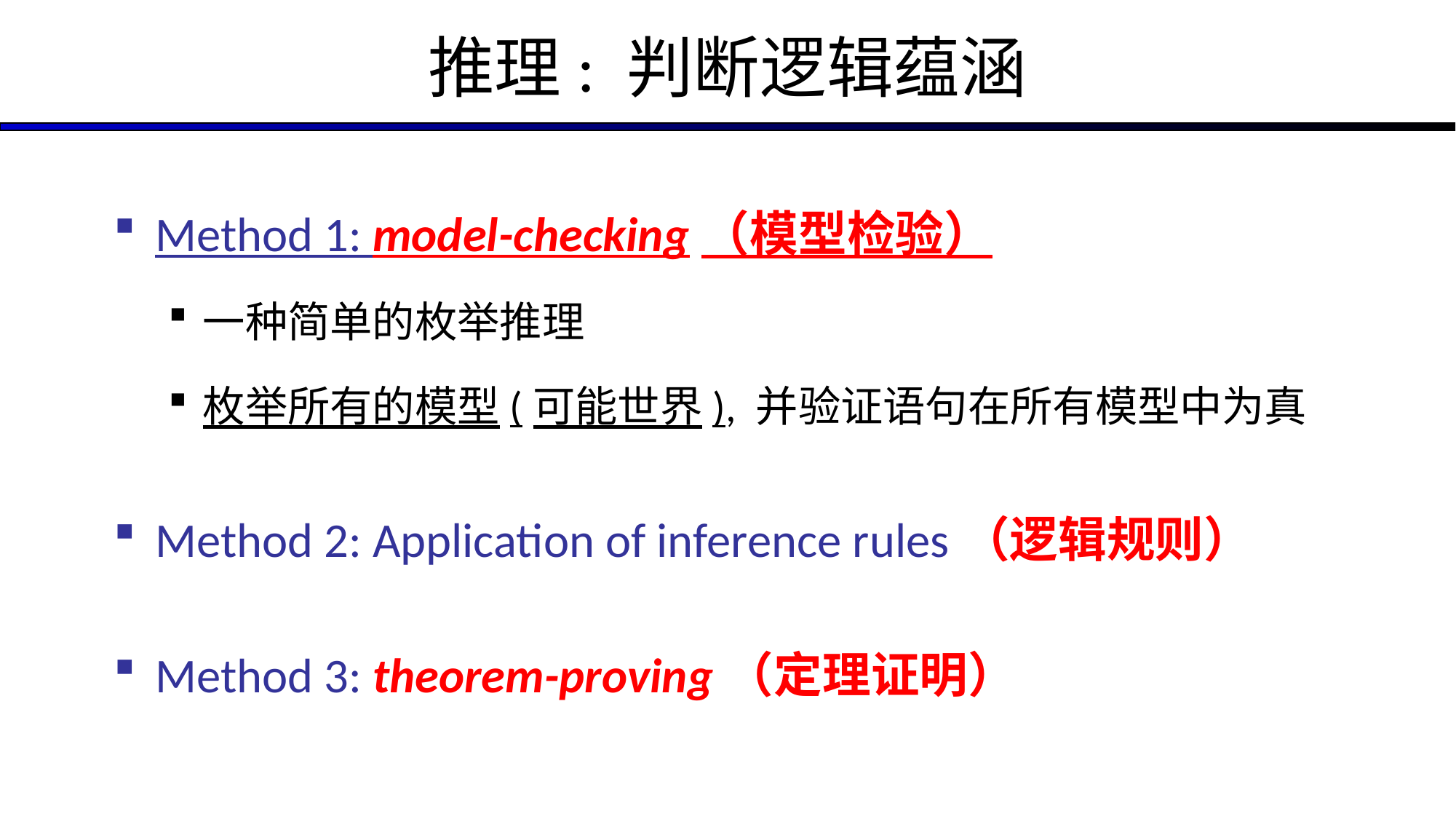

# 推理: 判断逻辑蕴涵
Method 1: model-checking（模型检验）
一种简单的枚举推理
枚举所有的模型(可能世界), 并验证语句在所有模型中为真

Method 2: Application of inference rules（逻辑规则）

Method 3: theorem-proving（定理证明）